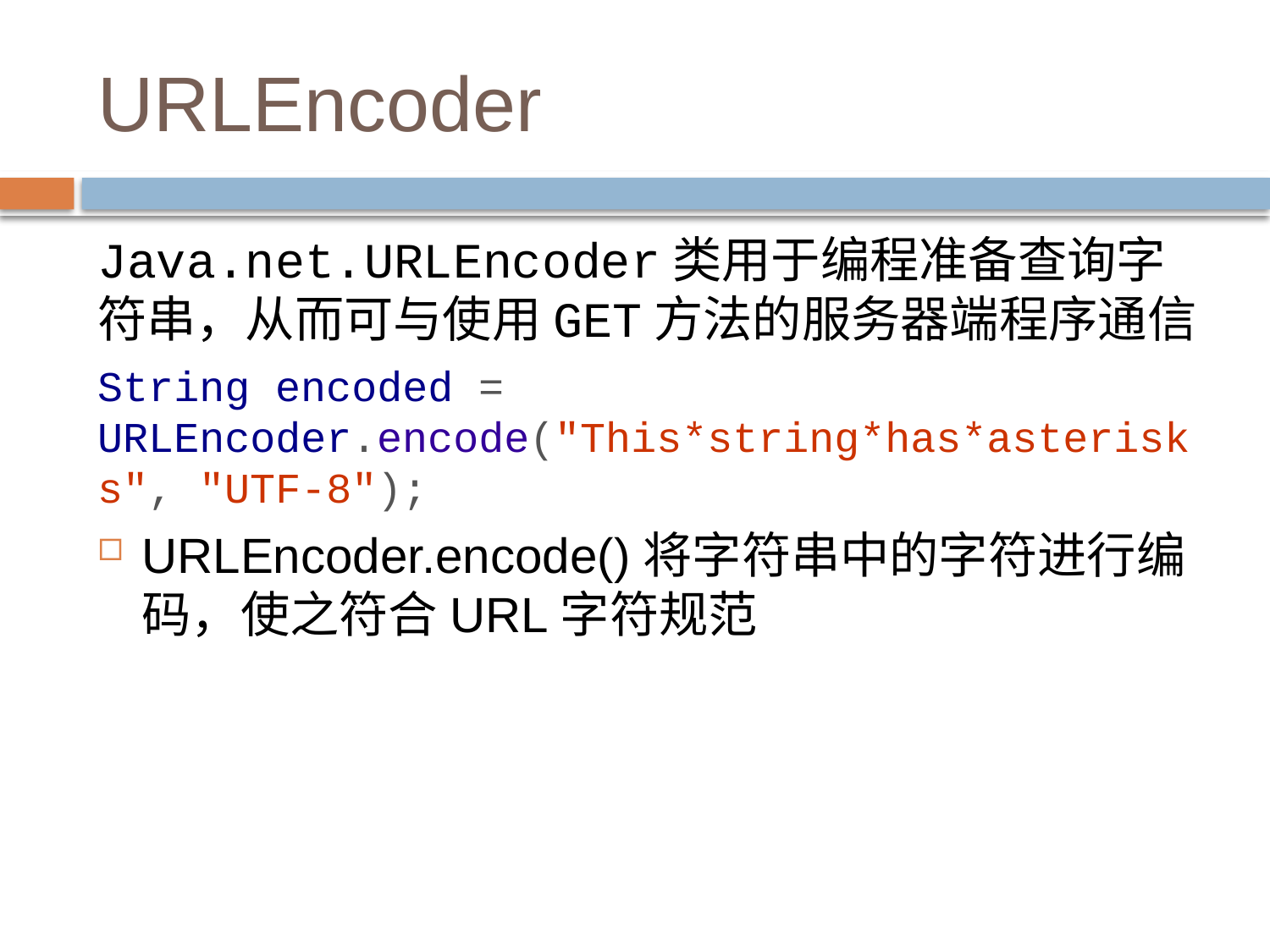

# URLEncoder

Java.net.URLEncoder类用于编程准备查询字符串，从而可与使用GET方法的服务器端程序通信
String encoded = URLEncoder.encode("This*string*has*asterisks", "UTF-8");
URLEncoder.encode()将字符串中的字符进行编码，使之符合URL字符规范